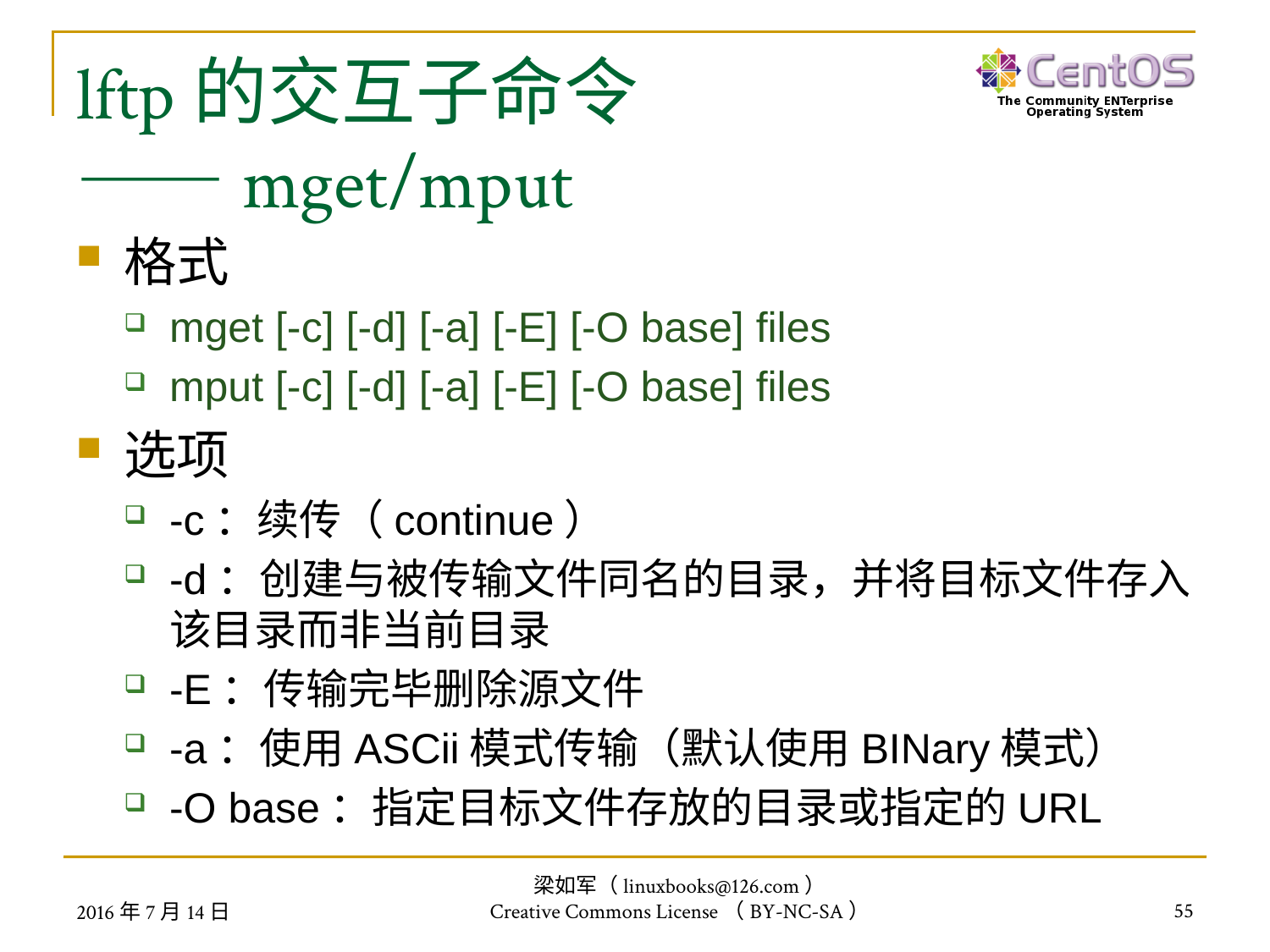

# lftp的交互子命令 ——mget/mput
格式
mget [-c] [-d] [-a] [-E] [-O base] files
mput [-c] [-d] [-a] [-E] [-O base] files
选项
-c：续传（continue）
-d：创建与被传输文件同名的目录，并将目标文件存入该目录而非当前目录
-E：传输完毕删除源文件
-a：使用ASCii模式传输（默认使用BINary模式）
-O base：指定目标文件存放的目录或指定的URL
梁如军（linuxbooks@126.com）
Creative Commons License（BY-NC-SA）
2016年7月14日
55